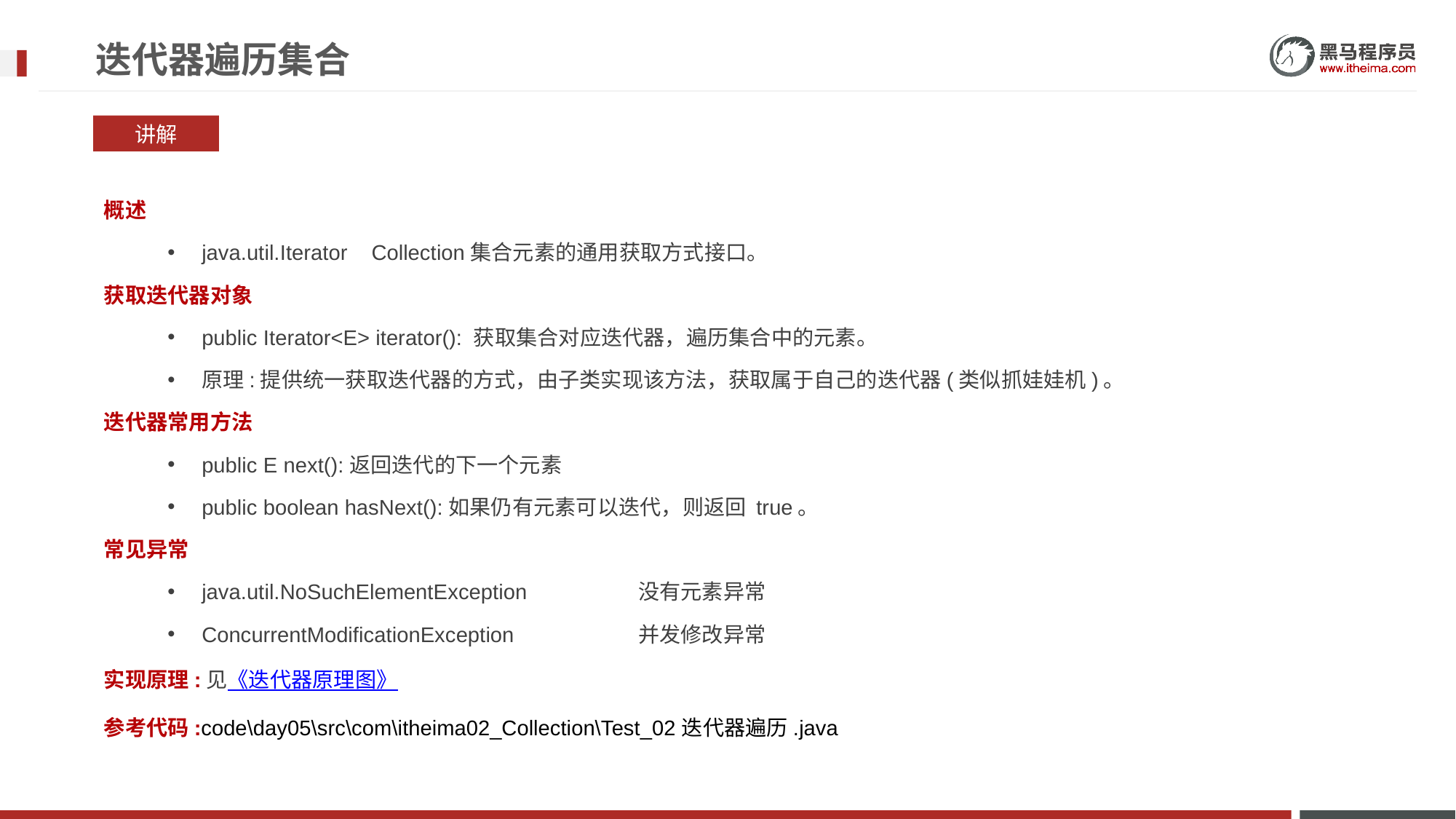

# 迭代器遍历集合
讲解
概述
java.util.Iterator    Collection集合元素的通用获取方式接口。
获取迭代器对象
public Iterator<E> iterator(): 获取集合对应迭代器，遍历集合中的元素。
原理:提供统一获取迭代器的方式，由子类实现该方法，获取属于自己的迭代器(类似抓娃娃机)。
迭代器常用方法
public E next():返回迭代的下一个元素
public boolean hasNext():如果仍有元素可以迭代，则返回 true。
常见异常
java.util.NoSuchElementException		没有元素异常
ConcurrentModificationException		并发修改异常
实现原理:见《迭代器原理图》
参考代码:code\day05\src\com\itheima02_Collection\Test_02迭代器遍历.java